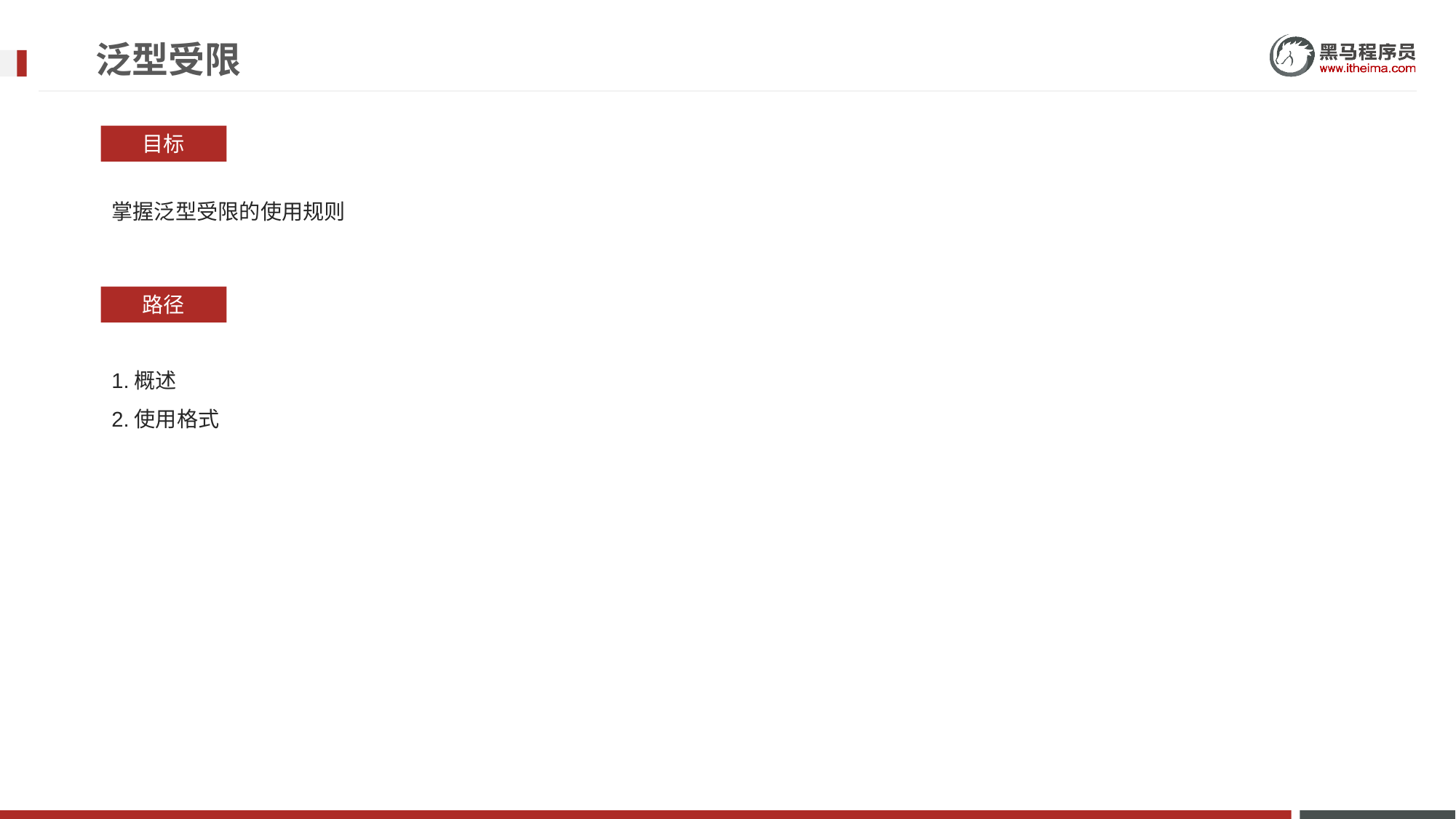

# 泛型受限
目标
掌握泛型受限的使用规则
路径
1.概述
2.使用格式